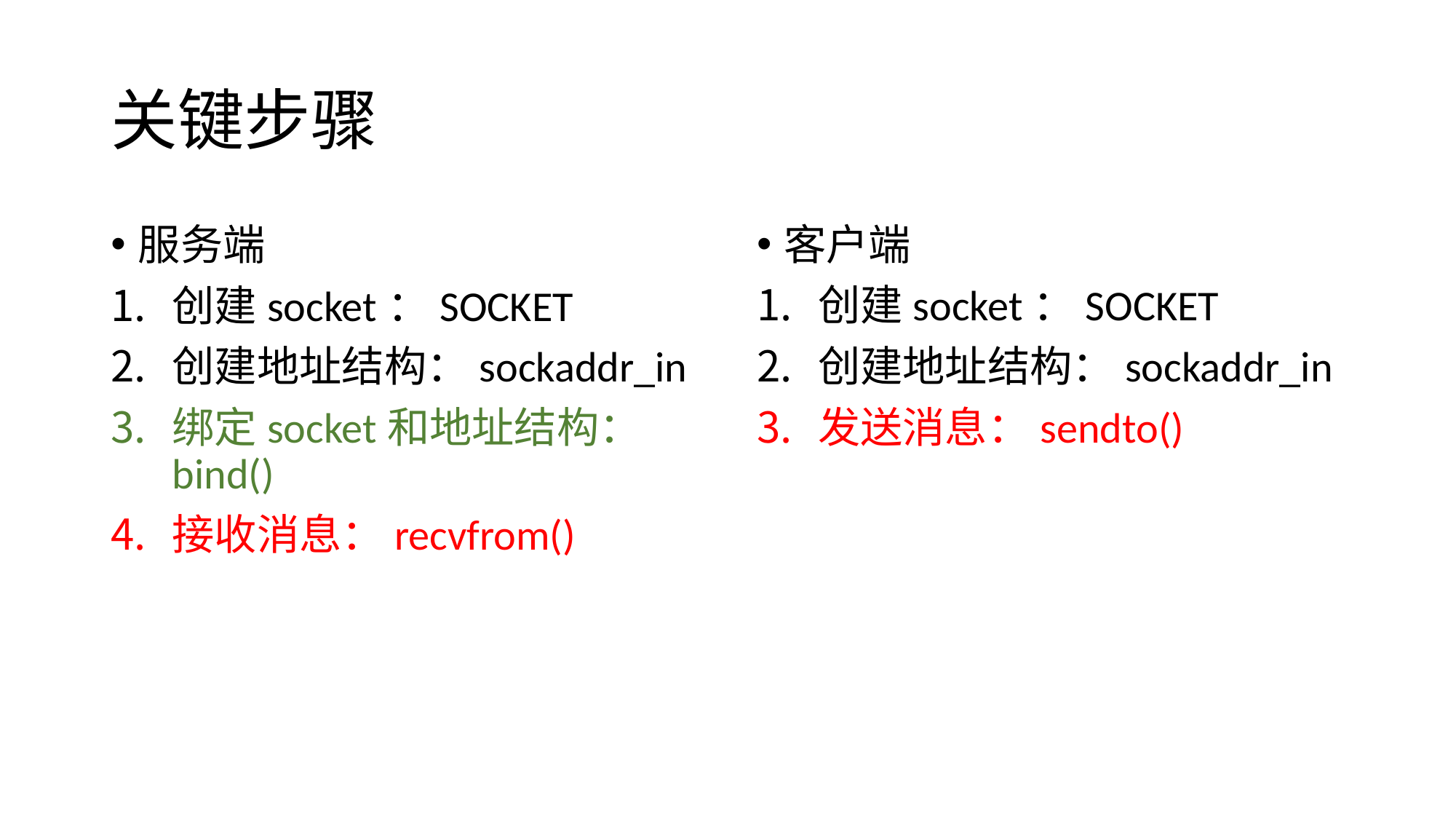

# 关键步骤
服务端
创建socket：SOCKET
创建地址结构：sockaddr_in
绑定socket和地址结构：bind()
接收消息：recvfrom()
客户端
创建socket：SOCKET
创建地址结构：sockaddr_in
发送消息：sendto()